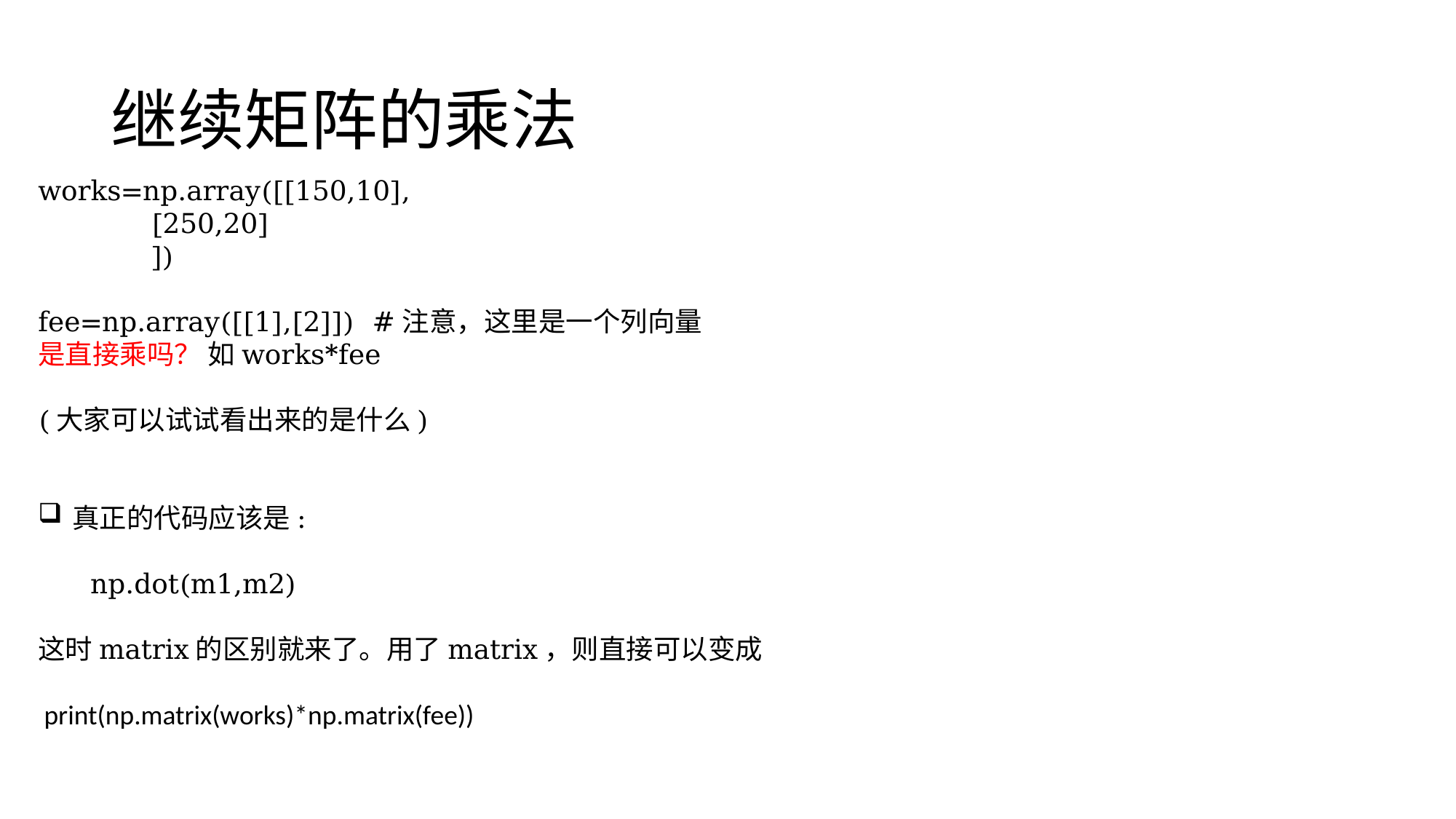

# 继续矩阵的乘法
works=np.array([[150,10],
             [250,20]
             ])

fee=np.array([[1],[2]])  #注意，这里是一个列向量
是直接乘吗？ 如works*fee

(大家可以试试看出来的是什么)

真正的代码应该是:

      np.dot(m1,m2)

这时matrix的区别就来了。用了matrix，则直接可以变成

 print(np.matrix(works)*np.matrix(fee))